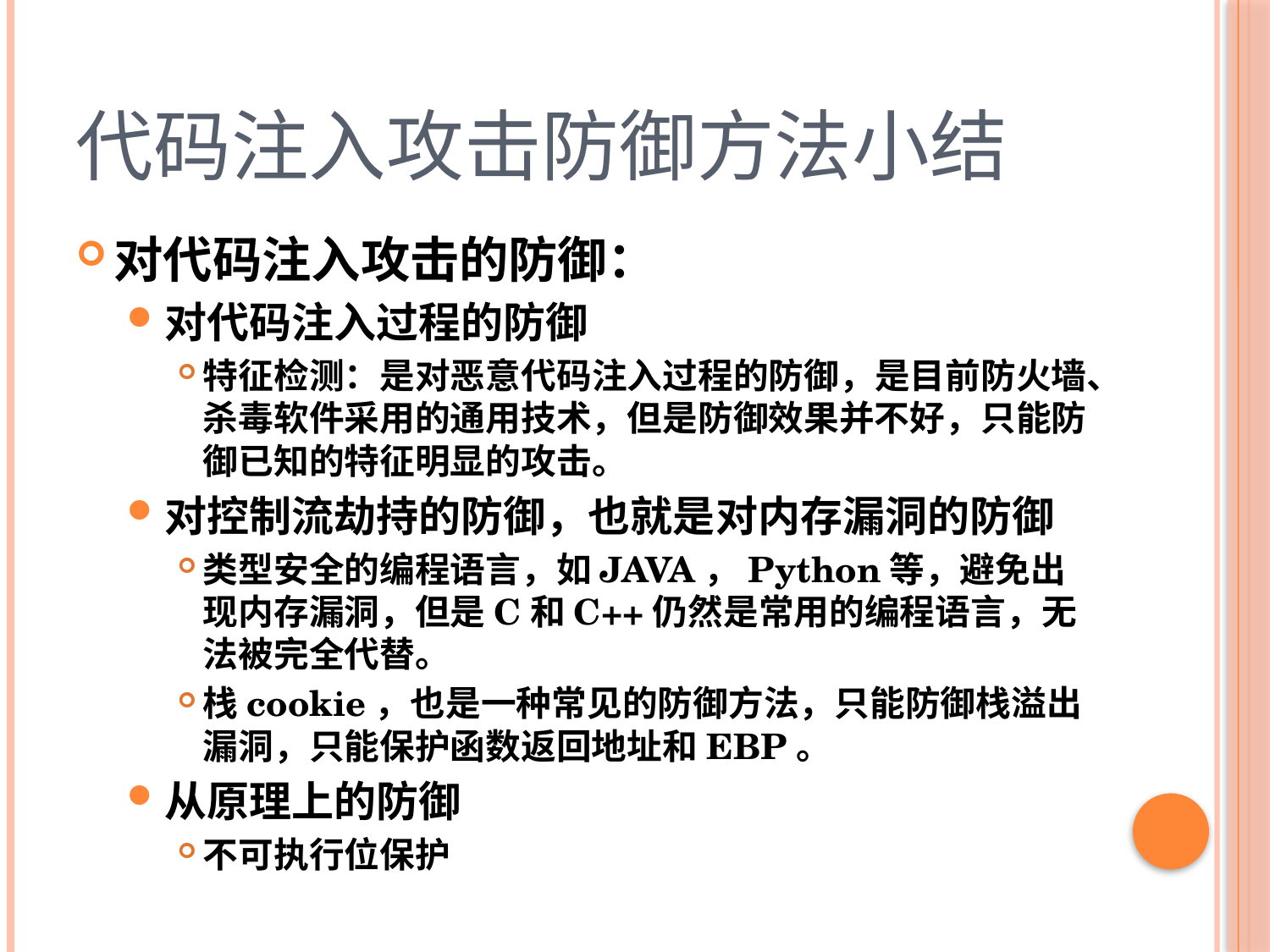

# 代码注入攻击防御方法小结
对代码注入攻击的防御：
对代码注入过程的防御
特征检测：是对恶意代码注入过程的防御，是目前防火墙、杀毒软件采用的通用技术，但是防御效果并不好，只能防御已知的特征明显的攻击。
对控制流劫持的防御，也就是对内存漏洞的防御
类型安全的编程语言，如JAVA，Python等，避免出现内存漏洞，但是C和C++仍然是常用的编程语言，无法被完全代替。
栈cookie，也是一种常见的防御方法，只能防御栈溢出漏洞，只能保护函数返回地址和EBP。
从原理上的防御
不可执行位保护